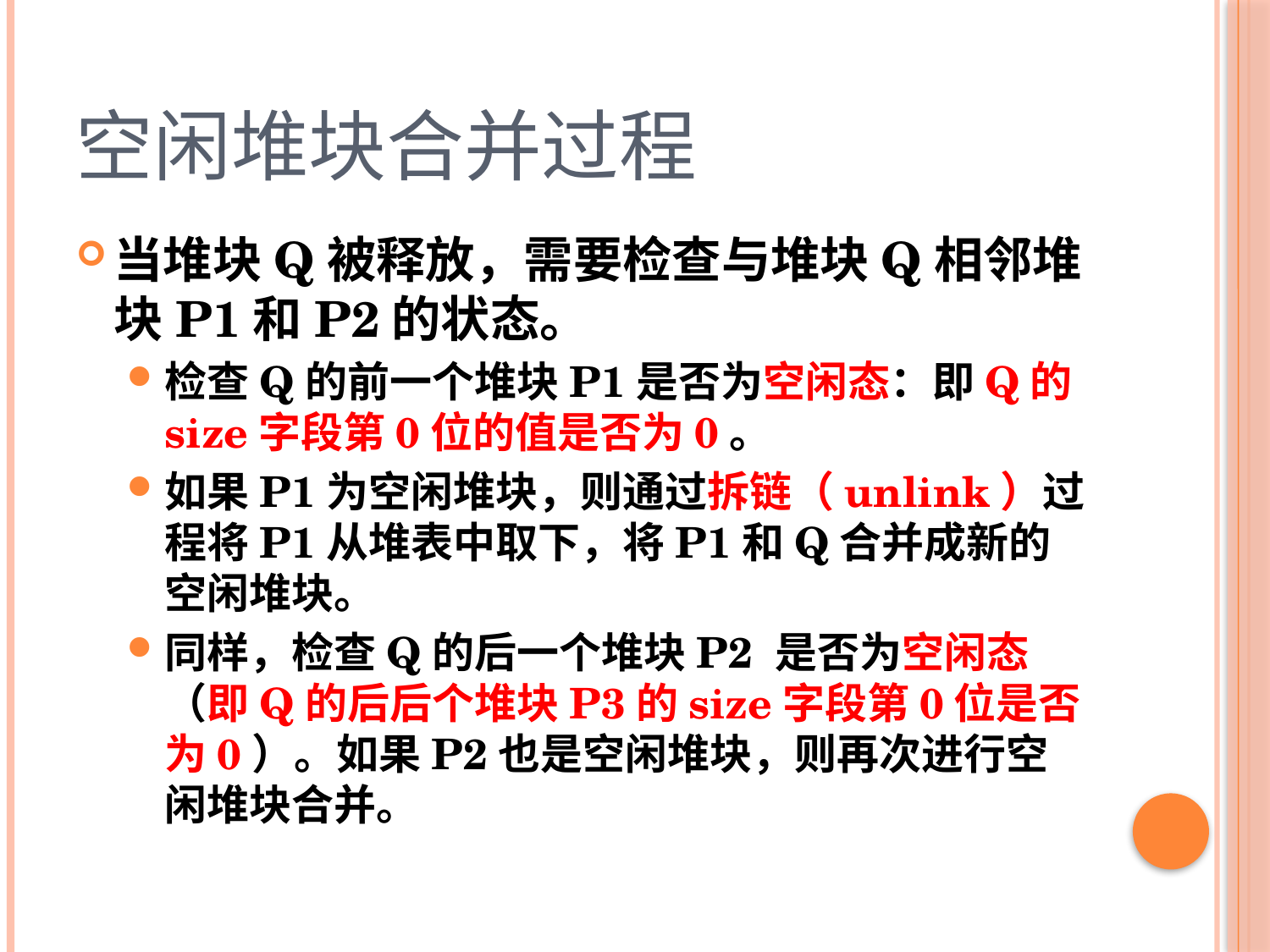

# 空闲堆块合并过程
当堆块Q被释放，需要检查与堆块Q相邻堆块P1和P2的状态。
检查Q的前一个堆块P1是否为空闲态：即Q的size字段第0位的值是否为0。
如果P1为空闲堆块，则通过拆链（unlink）过程将P1从堆表中取下，将P1和Q合并成新的空闲堆块。
同样，检查Q的后一个堆块P2 是否为空闲态（即Q的后后个堆块P3的size字段第0位是否为0）。如果P2也是空闲堆块，则再次进行空闲堆块合并。
25